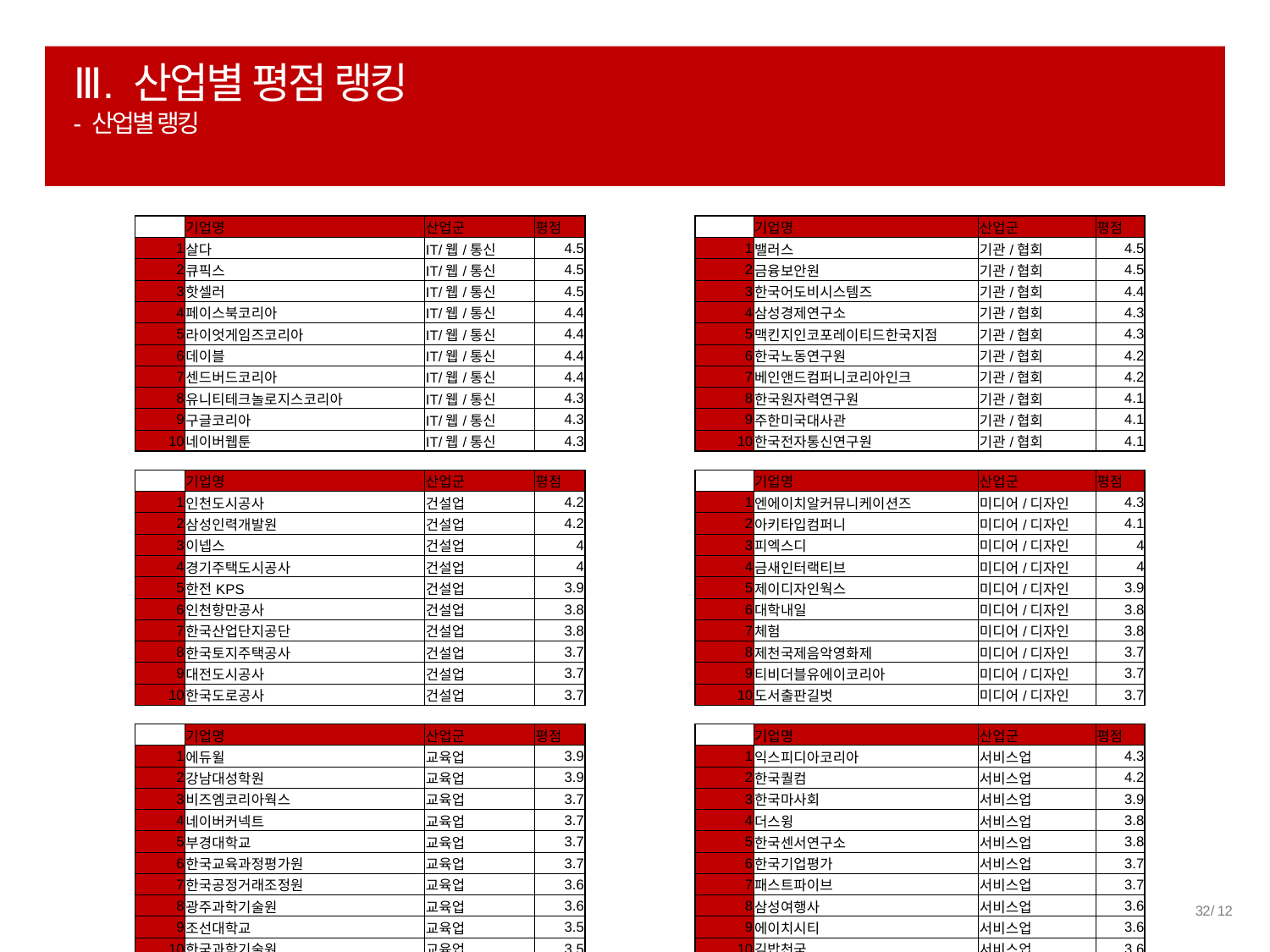

# Ⅲ. 산업별 평점 랭킹 - 산업별 랭킹
|  | 기업명 | 산업군 | 평점 |
| --- | --- | --- | --- |
| 1 | 살다 | IT/웹/통신 | 4.5 |
| 2 | 큐픽스 | IT/웹/통신 | 4.5 |
| 3 | 핫셀러 | IT/웹/통신 | 4.5 |
| 4 | 페이스북코리아 | IT/웹/통신 | 4.4 |
| 5 | 라이엇게임즈코리아 | IT/웹/통신 | 4.4 |
| 6 | 데이블 | IT/웹/통신 | 4.4 |
| 7 | 센드버드코리아 | IT/웹/통신 | 4.4 |
| 8 | 유니티테크놀로지스코리아 | IT/웹/통신 | 4.3 |
| 9 | 구글코리아 | IT/웹/통신 | 4.3 |
| 10 | 네이버웹툰 | IT/웹/통신 | 4.3 |
|  |  |  |  |
|  | 기업명 | 산업군 | 평점 |
| 1 | 인천도시공사 | 건설업 | 4.2 |
| 2 | 삼성인력개발원 | 건설업 | 4.2 |
| 3 | 이넵스 | 건설업 | 4 |
| 4 | 경기주택도시공사 | 건설업 | 4 |
| 5 | 한전KPS | 건설업 | 3.9 |
| 6 | 인천항만공사 | 건설업 | 3.8 |
| 7 | 한국산업단지공단 | 건설업 | 3.8 |
| 8 | 한국토지주택공사 | 건설업 | 3.7 |
| 9 | 대전도시공사 | 건설업 | 3.7 |
| 10 | 한국도로공사 | 건설업 | 3.7 |
|  |  |  |  |
|  | 기업명 | 산업군 | 평점 |
| 1 | 에듀윌 | 교육업 | 3.9 |
| 2 | 강남대성학원 | 교육업 | 3.9 |
| 3 | 비즈엠코리아웍스 | 교육업 | 3.7 |
| 4 | 네이버커넥트 | 교육업 | 3.7 |
| 5 | 부경대학교 | 교육업 | 3.7 |
| 6 | 한국교육과정평가원 | 교육업 | 3.7 |
| 7 | 한국공정거래조정원 | 교육업 | 3.6 |
| 8 | 광주과학기술원 | 교육업 | 3.6 |
| 9 | 조선대학교 | 교육업 | 3.5 |
| 10 | 한국과학기술원 | 교육업 | 3.5 |
|  | 기업명 | 산업군 | 평점 |
| --- | --- | --- | --- |
| 1 | 밸러스 | 기관/협회 | 4.5 |
| 2 | 금융보안원 | 기관/협회 | 4.5 |
| 3 | 한국어도비시스템즈 | 기관/협회 | 4.4 |
| 4 | 삼성경제연구소 | 기관/협회 | 4.3 |
| 5 | 맥킨지인코포레이티드한국지점 | 기관/협회 | 4.3 |
| 6 | 한국노동연구원 | 기관/협회 | 4.2 |
| 7 | 베인앤드컴퍼니코리아인크 | 기관/협회 | 4.2 |
| 8 | 한국원자력연구원 | 기관/협회 | 4.1 |
| 9 | 주한미국대사관 | 기관/협회 | 4.1 |
| 10 | 한국전자통신연구원 | 기관/협회 | 4.1 |
|  |  |  |  |
|  | 기업명 | 산업군 | 평점 |
| 1 | 엔에이치알커뮤니케이션즈 | 미디어/디자인 | 4.3 |
| 2 | 아키타입컴퍼니 | 미디어/디자인 | 4.1 |
| 3 | 피엑스디 | 미디어/디자인 | 4 |
| 4 | 금새인터랙티브 | 미디어/디자인 | 4 |
| 5 | 제이디자인웍스 | 미디어/디자인 | 3.9 |
| 6 | 대학내일 | 미디어/디자인 | 3.8 |
| 7 | 체험 | 미디어/디자인 | 3.8 |
| 8 | 제천국제음악영화제 | 미디어/디자인 | 3.7 |
| 9 | 티비더블유에이코리아 | 미디어/디자인 | 3.7 |
| 10 | 도서출판길벗 | 미디어/디자인 | 3.7 |
|  |  |  |  |
|  | 기업명 | 산업군 | 평점 |
| 1 | 익스피디아코리아 | 서비스업 | 4.3 |
| 2 | 한국퀄컴 | 서비스업 | 4.2 |
| 3 | 한국마사회 | 서비스업 | 3.9 |
| 4 | 더스윙 | 서비스업 | 3.8 |
| 5 | 한국센서연구소 | 서비스업 | 3.8 |
| 6 | 한국기업평가 | 서비스업 | 3.7 |
| 7 | 패스트파이브 | 서비스업 | 3.7 |
| 8 | 삼성여행사 | 서비스업 | 3.6 |
| 9 | 에이치시티 | 서비스업 | 3.6 |
| 10 | 김밥천국 | 서비스업 | 3.6 |
32/ 12